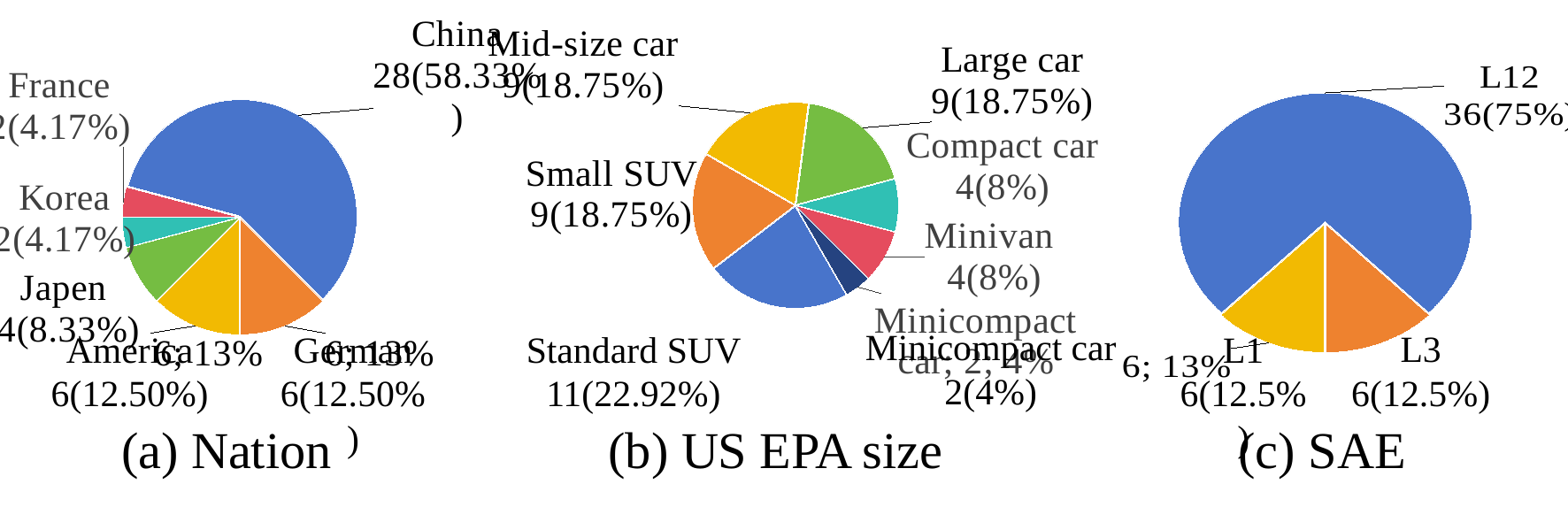

### Chart

| Category | 销售额 |
|---|---|

### Chart

| Category | 销售额 |
|---|---|
| Standard SUV | 11.0 |
| Small SUV | 9.0 |
| Mid-Size car | 9.0 |
| Large car | 9.0 |
| Compact car | 4.0 |
| Minivan | 4.0 |
| Minicompact car | 2.0 |

### Chart

| Category | 销售额 |
|---|---|
(a) Nation
(b) US EPA size
(c) SAE
Minicompact car
2(4%)
L3
6(12.5%)
L1
6(12.5%)
America
6(12.50%)
German
6(12.50%)
Standard SUV 11(22.92%)